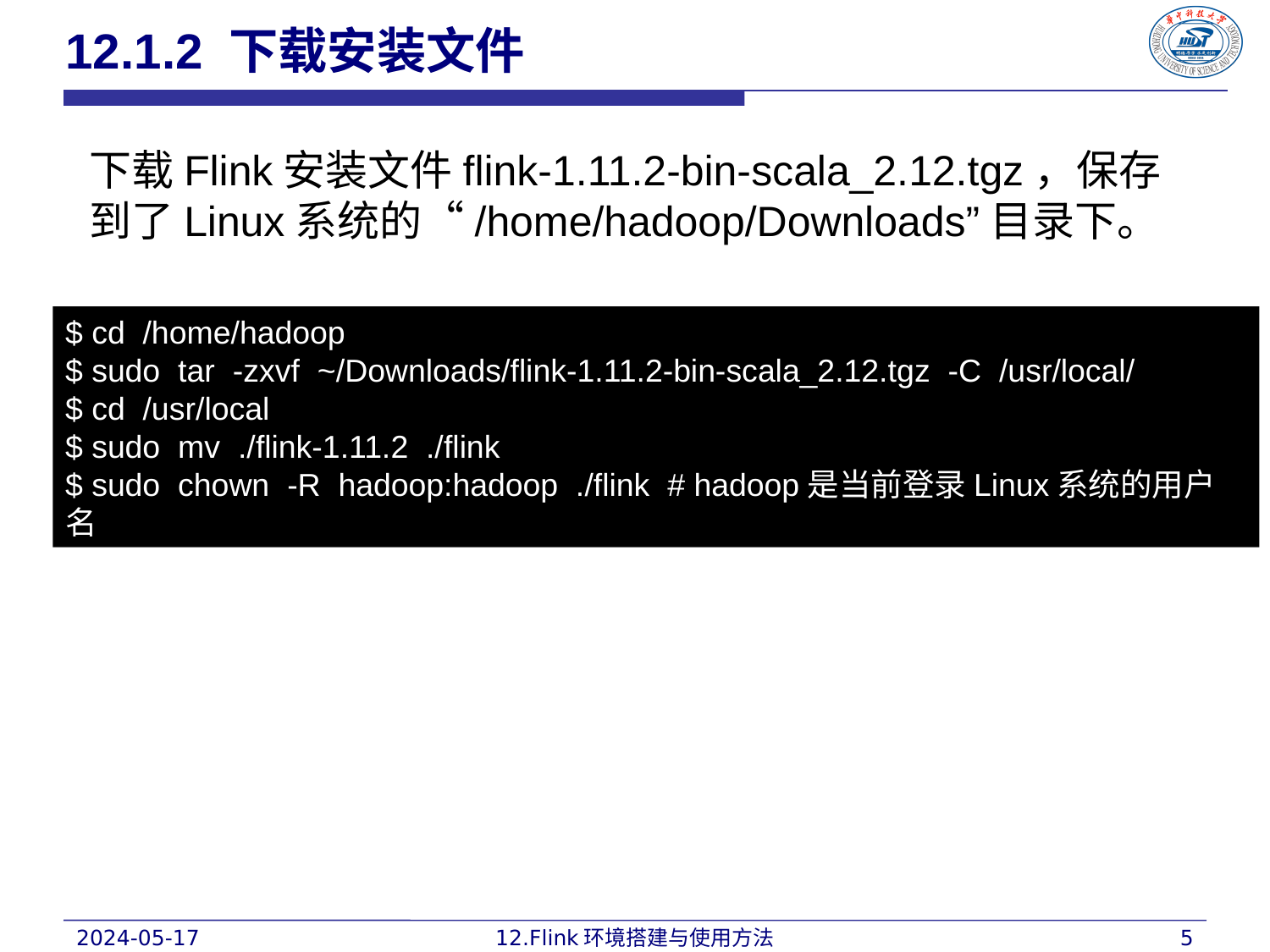

12.1.2 下载安装文件
下载Flink安装文件flink-1.11.2-bin-scala_2.12.tgz，保存到了Linux系统的“/home/hadoop/Downloads”目录下。
$ cd  /home/hadoop
$ sudo  tar  -zxvf  ~/Downloads/flink-1.11.2-bin-scala_2.12.tgz  -C  /usr/local/
$ cd  /usr/local
$ sudo  mv  ./flink-1.11.2  ./flink
$ sudo  chown  -R  hadoop:hadoop  ./flink  # hadoop是当前登录Linux系统的用户名
2024-05-17
12.Flink环境搭建与使用方法
5